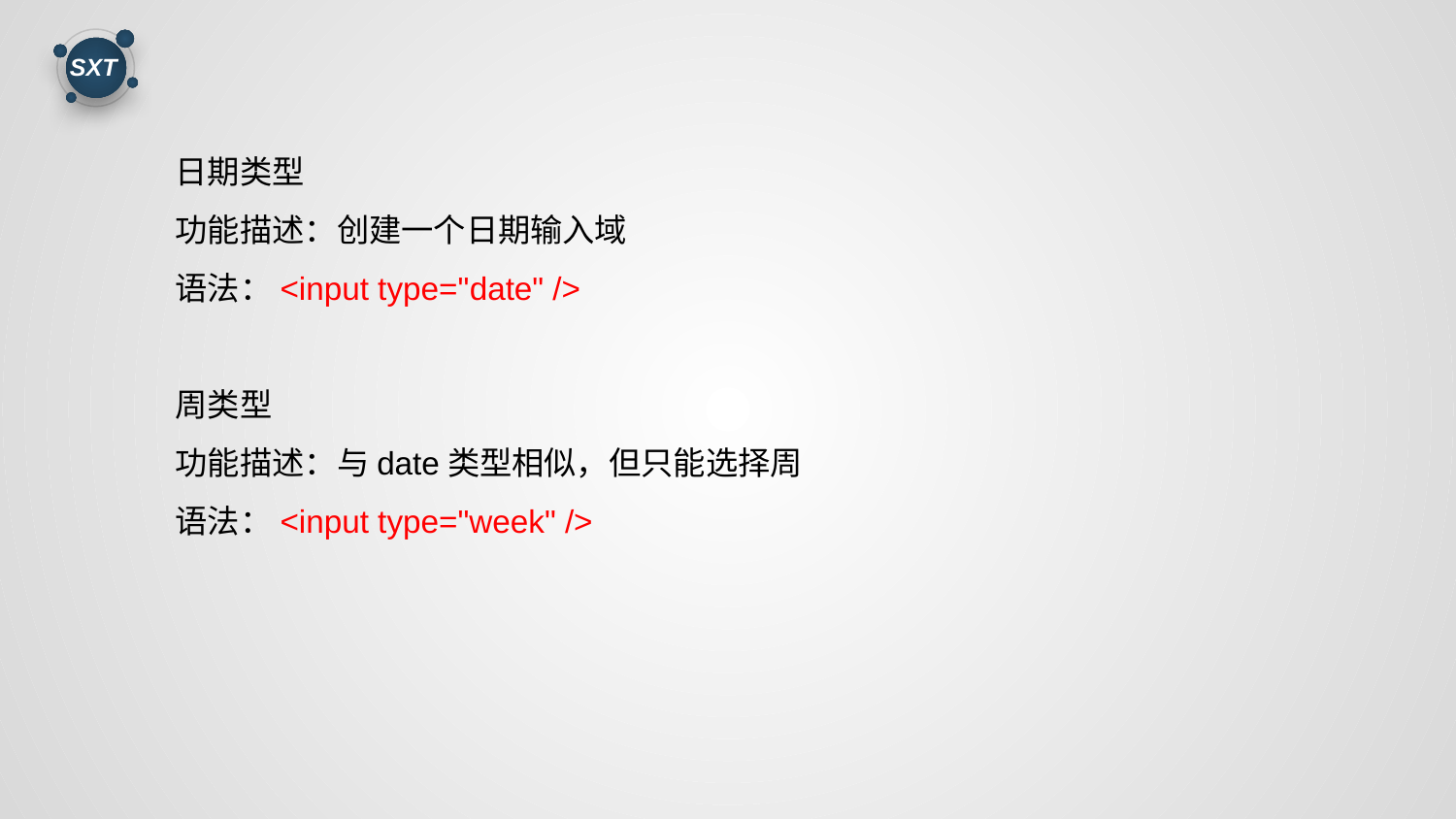

日期类型
功能描述：创建一个日期输入域
语法：<input type="date" />

周类型
功能描述：与date类型相似，但只能选择周
语法：<input type="week" />